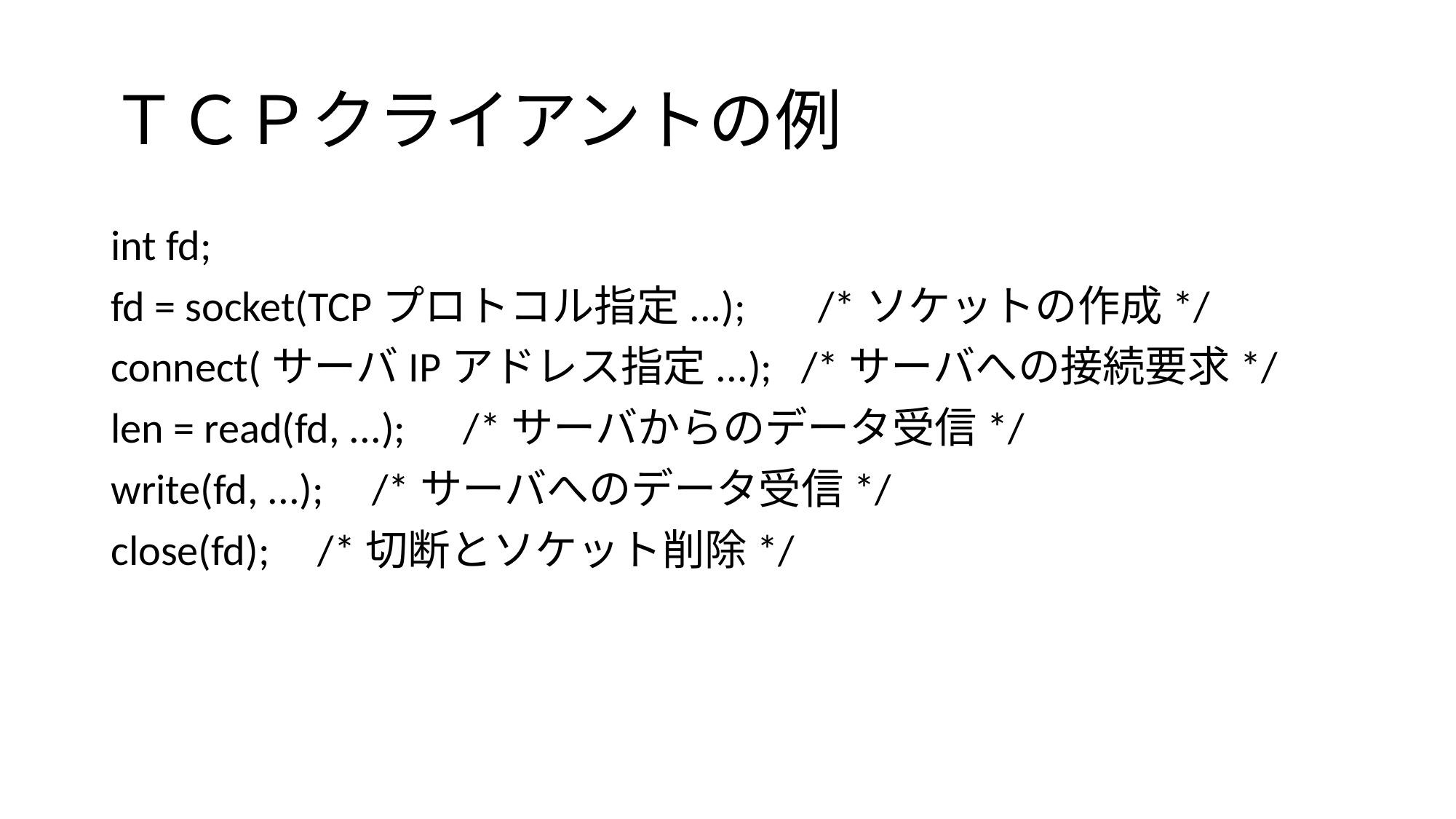

# ＴＣＰクライアントの例
int fd;
fd = socket(TCPプロトコル指定...); 　/*ソケットの作成*/
connect(サーバIPアドレス指定...);   /*サーバへの接続要求*/
len = read(fd, ...);      /*サーバからのデータ受信*/
write(fd, ...);     /*サーバへのデータ受信*/
close(fd);     /*切断とソケット削除*/